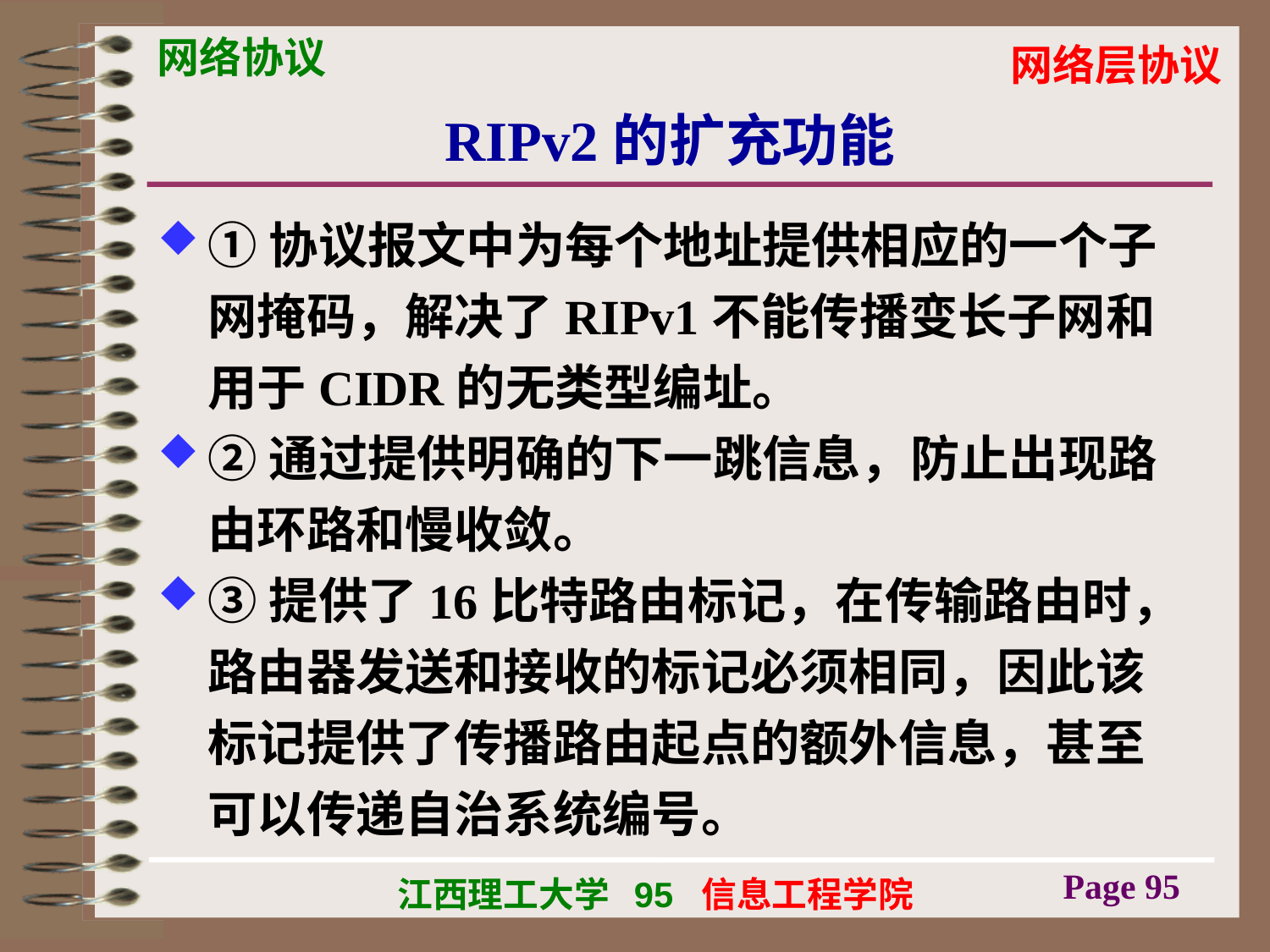

# RIPv2的扩充功能
①协议报文中为每个地址提供相应的一个子网掩码，解决了RIPv1不能传播变长子网和用于CIDR的无类型编址。
②通过提供明确的下一跳信息，防止出现路由环路和慢收敛。
③提供了16比特路由标记，在传输路由时，路由器发送和接收的标记必须相同，因此该标记提供了传播路由起点的额外信息，甚至可以传递自治系统编号。
Page 95